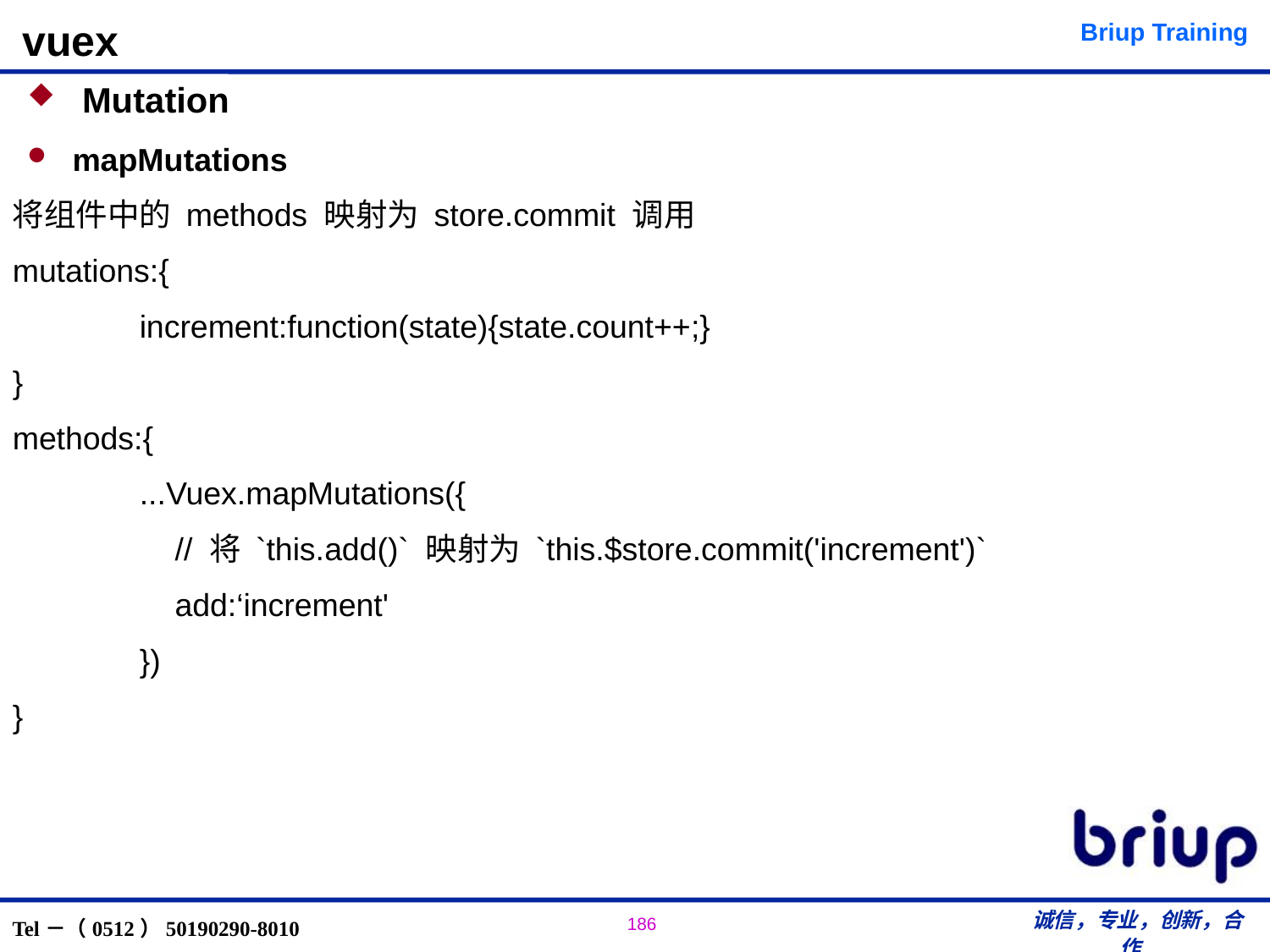

# vuex
 Mutation
mapMutations
将组件中的 methods 映射为 store.commit 调用
mutations:{
	increment:function(state){state.count++;}
}
methods:{
	...Vuex.mapMutations({
	    // 将 `this.add()` 映射为 `this.$store.commit('increment')`
	    add:‘increment'
	})
}